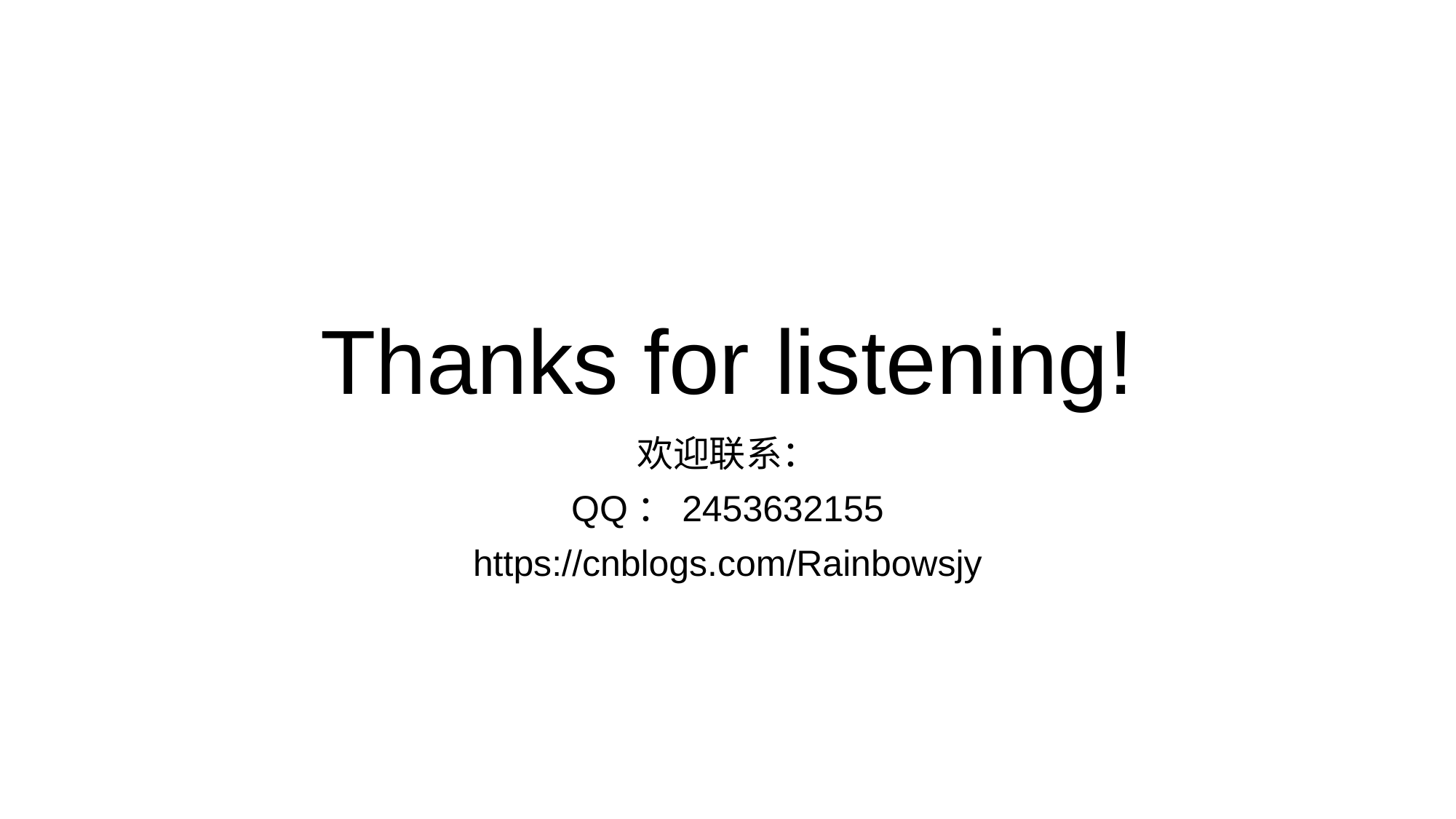

# Thanks for listening!
欢迎联系：
QQ：2453632155
https://cnblogs.com/Rainbowsjy